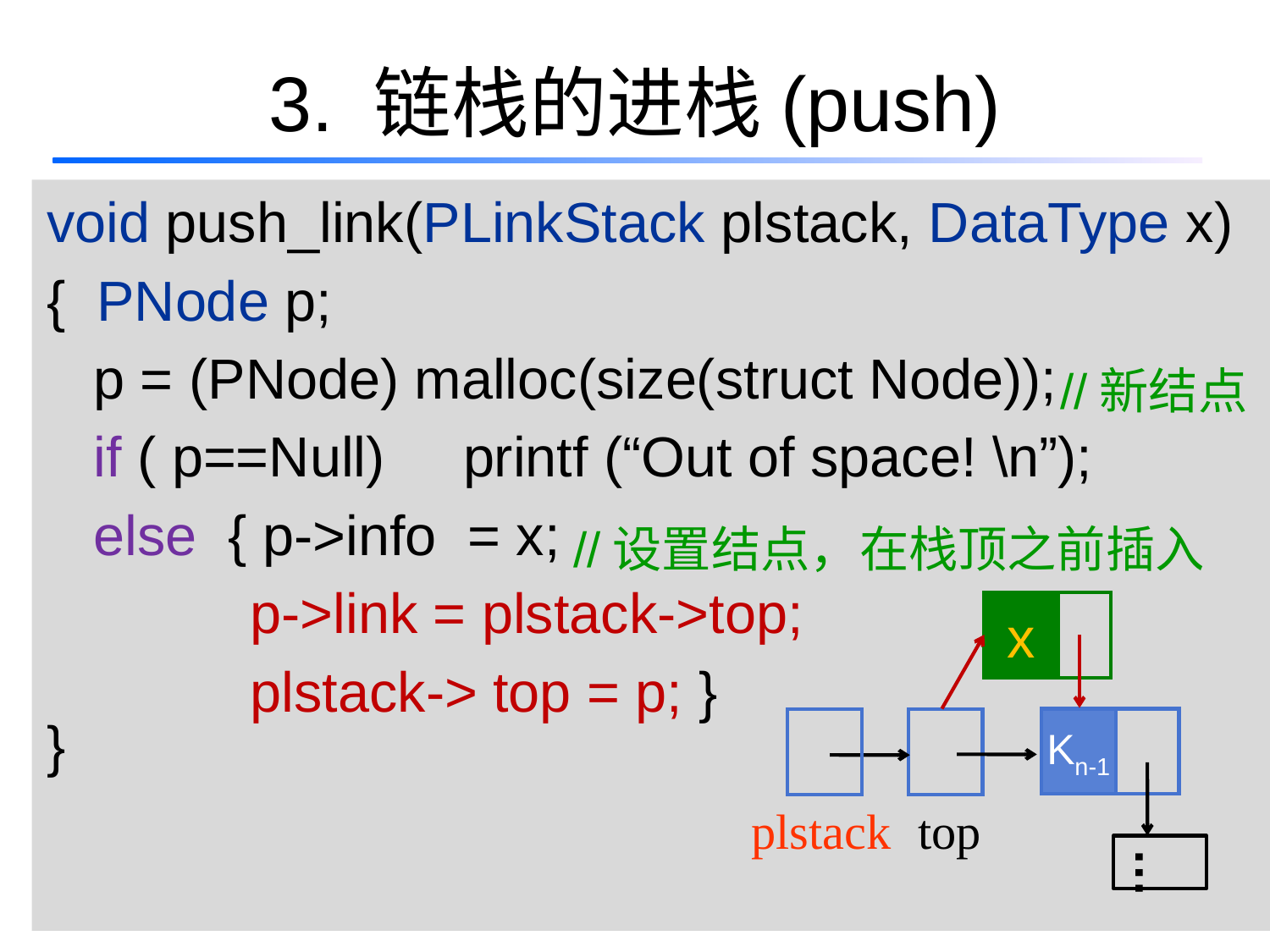

# 3. 链栈的进栈(push)

void push_link(PLinkStack plstack, DataType x)
{  PNode p;
   p = (PNode) malloc(size(struct Node));
   if ( p==Null)     printf (“Out of space! \n”);
   else  { p->info  = x;
             p->link = plstack->top;
             plstack-> top = p; }
}
//新结点
//设置结点，在栈顶之前插入
x

Kn-1

plstack
top
…